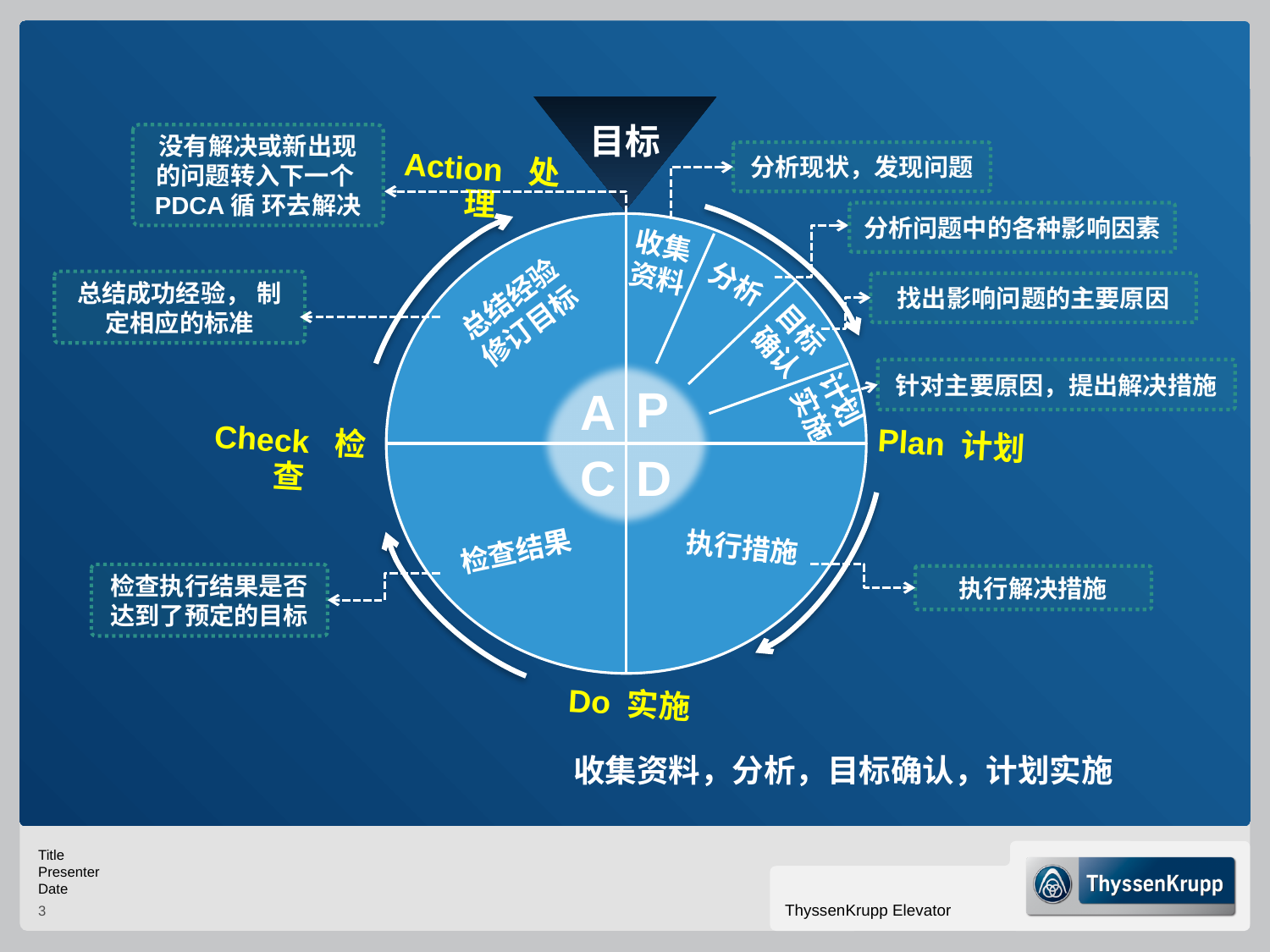

目标
Action  处理

收集资料

分析

总结经验
修订目标
目标确认

P
A
计划实施
Check  检查
Plan 计划
D
C

执行措施
检查结果
Do 实施
没有解决或新出现的问题转入下一个PDCA循 环去解决
分析现状，发现问题
分析问题中的各种影响因素
总结成功经验， 制定相应的标准
找出影响问题的主要原因
针对主要原因，提出解决措施
检查执行结果是否达到了预定的目标
执行解决措施
收集资料，分析，目标确认，计划实施